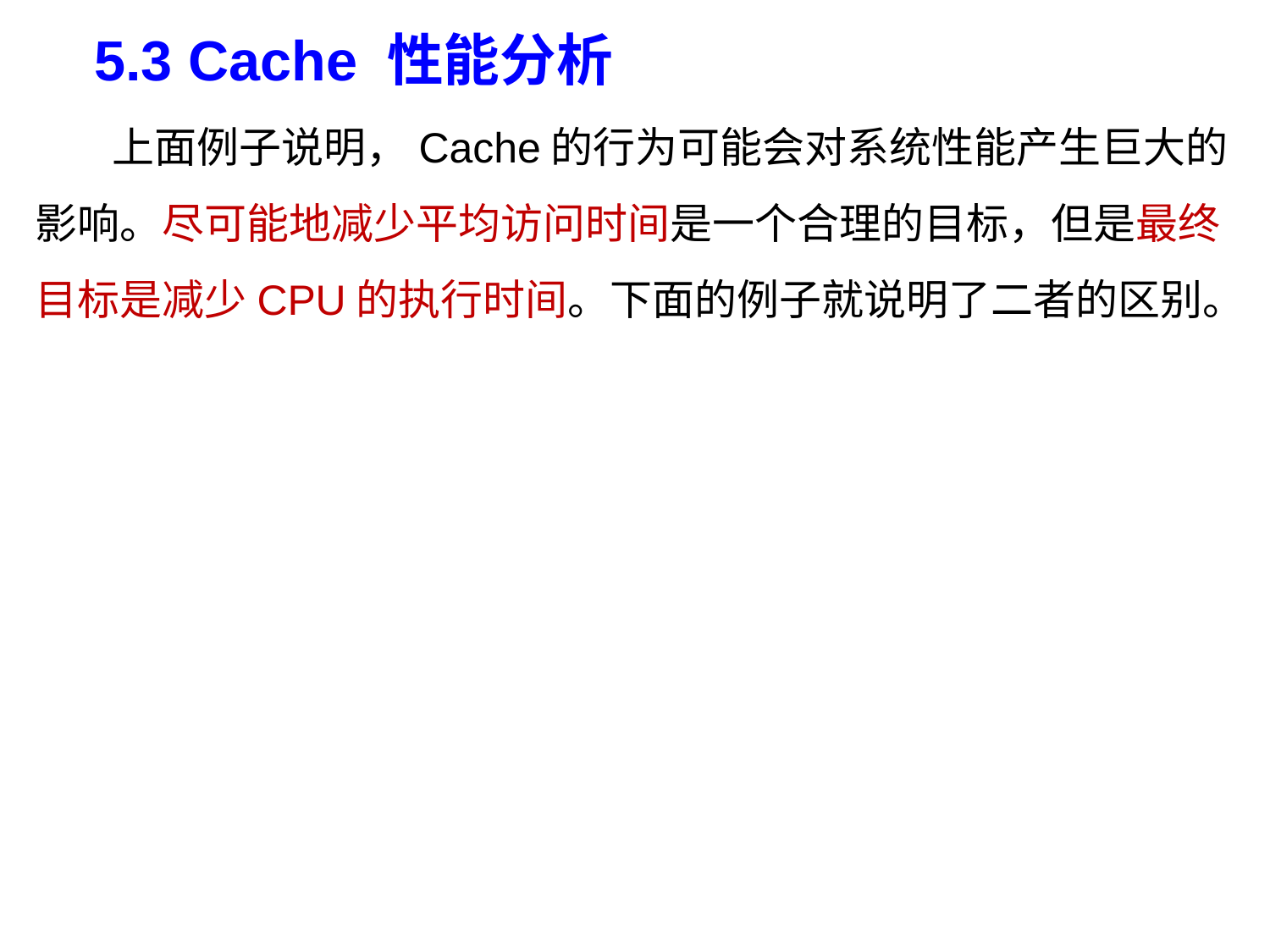

5.3 Cache 性能分析
   上面例子说明，Cache的行为可能会对系统性能产生巨大的影响。尽可能地减少平均访问时间是一个合理的目标，但是最终目标是减少CPU的执行时间。下面的例子就说明了二者的区别。
56